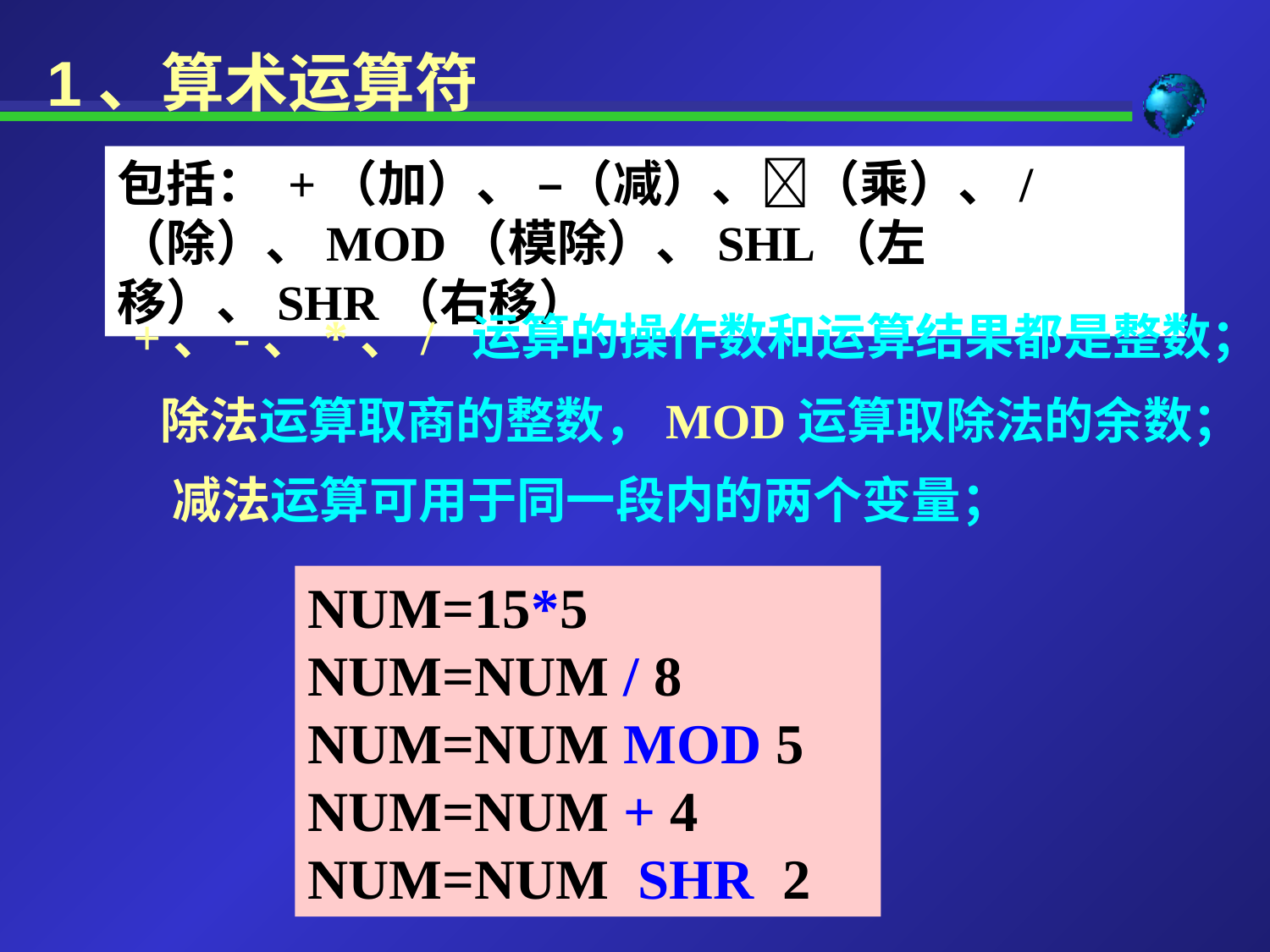

1、算术运算符
包括： +（加）、 –（减）、∗（乘）、/（除）、MOD（模除）、SHL（左移）、SHR（右移）
+、-、*、/  运算的操作数和运算结果都是整数；
除法运算取商的整数，MOD运算取除法的余数；
减法运算可用于同一段内的两个变量；
NUM=15*5
NUM=NUM / 8
NUM=NUM MOD 5
NUM=NUM + 4
NUM=NUM  SHR  2
28